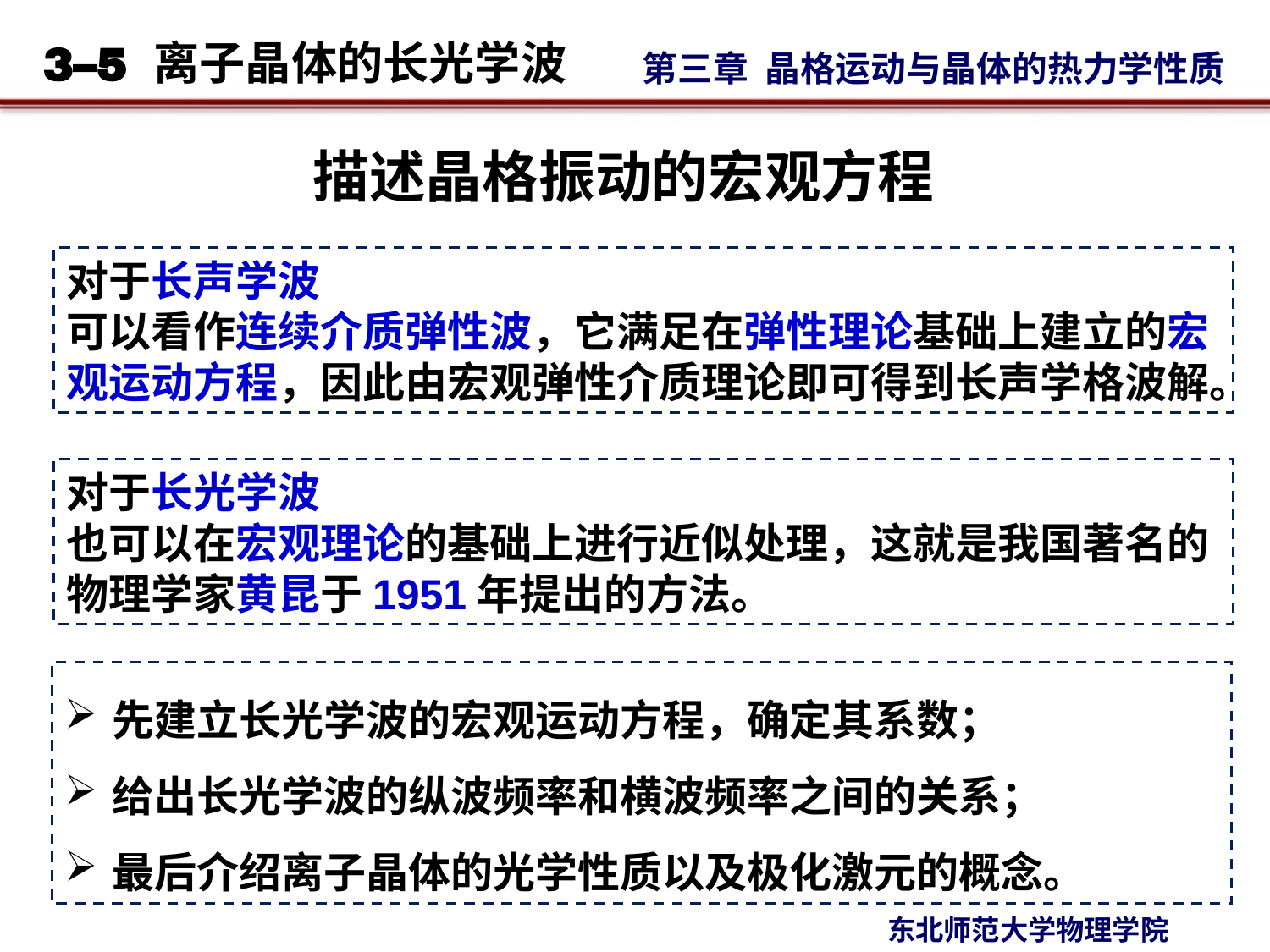

描述晶格振动的宏观方程

对于长声学波
可以看作连续介质弹性波，它满足在弹性理论基础上建立的宏观运动方程，因此由宏观弹性介质理论即可得到长声学格波解。
对于长光学波
也可以在宏观理论的基础上进行近似处理，这就是我国著名的物理学家黄昆于1951年提出的方法。
先建立长光学波的宏观运动方程，确定其系数；
给出长光学波的纵波频率和横波频率之间的关系；
最后介绍离子晶体的光学性质以及极化激元的概念。